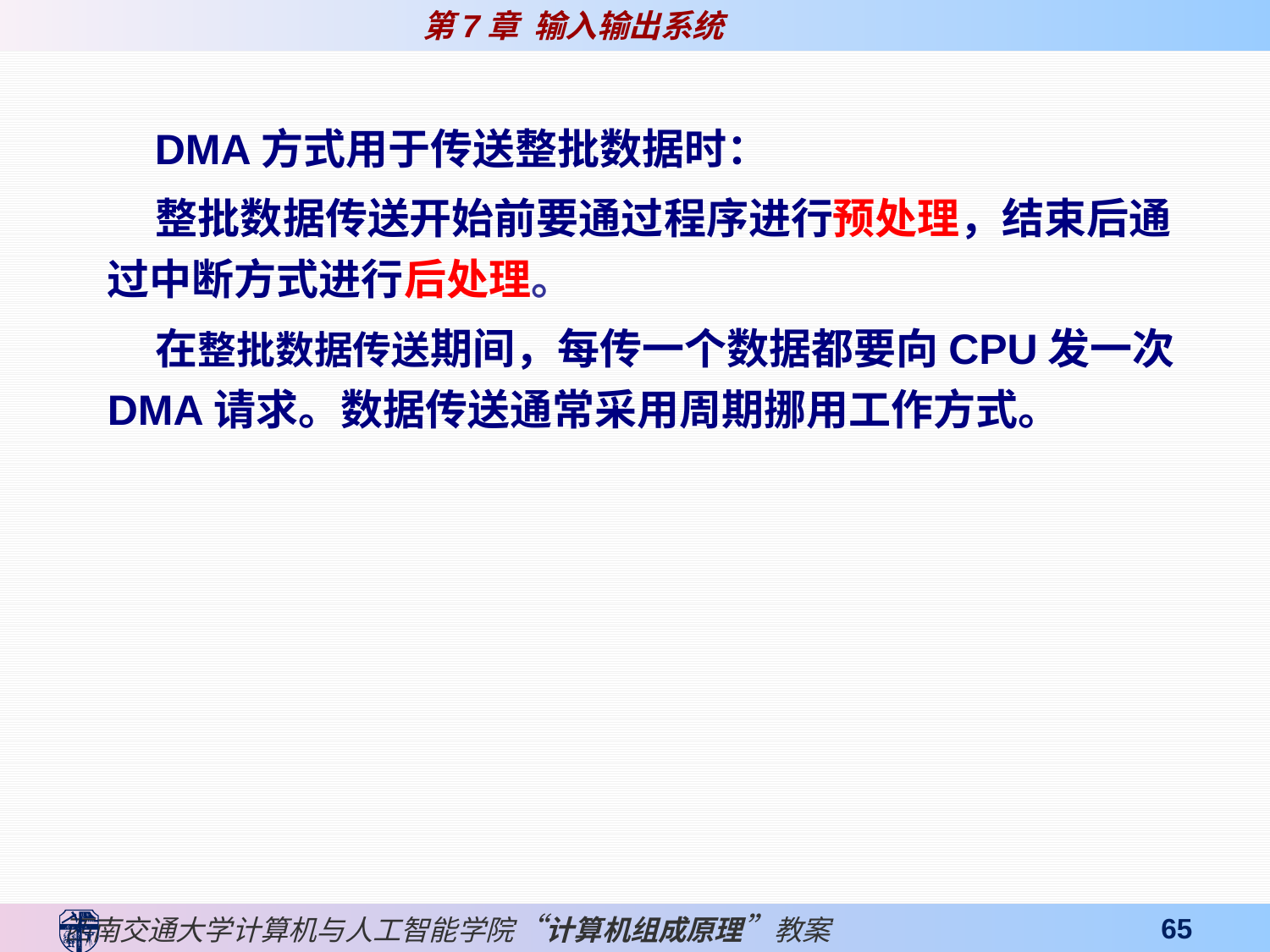

DMA方式用于传送整批数据时：
    整批数据传送开始前要通过程序进行预处理，结束后通过中断方式进行后处理。
    在整批数据传送期间，每传一个数据都要向CPU发一次DMA请求。数据传送通常采用周期挪用工作方式。